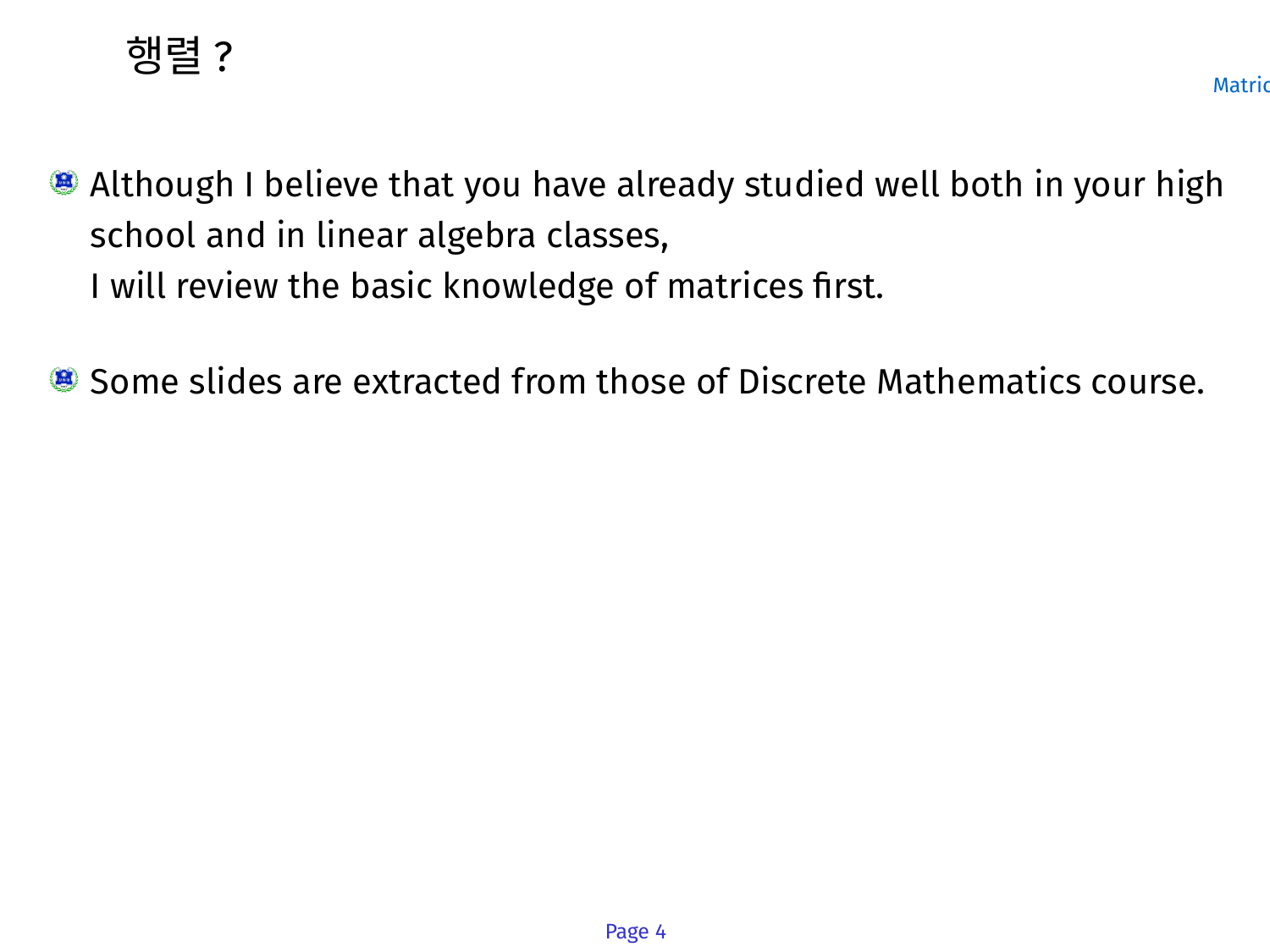

행렬?
Matrices
Although I believe that you have already studied well both in your high school and in linear algebra classes,
I will review the basic knowledge of matrices first.
Some slides are extracted from those of Discrete Mathematics course.
Page 4